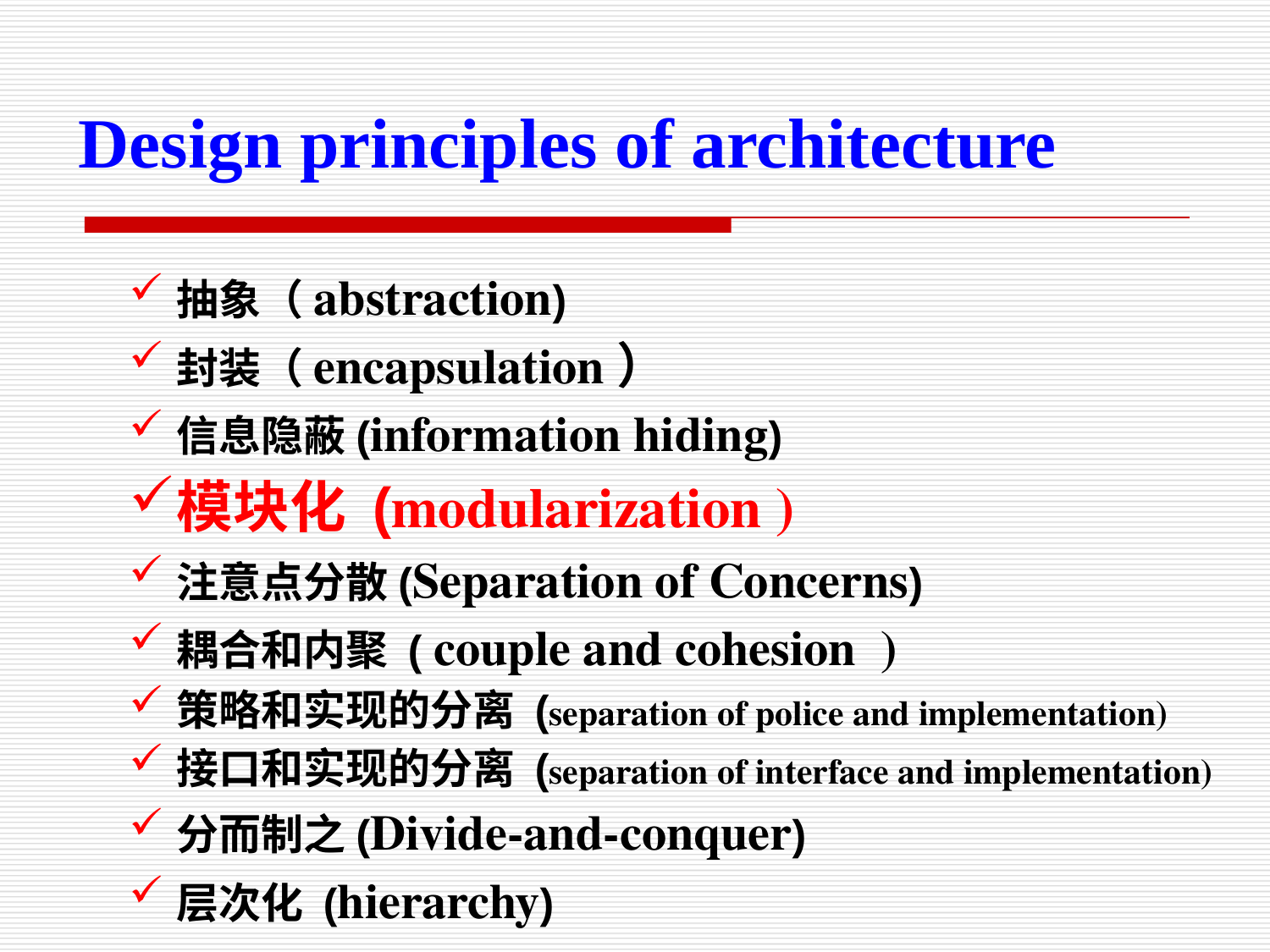

Design principles of architecture
抽象（abstraction)
封装（encapsulation）
信息隐蔽(information hiding)
模块化 (modularization )
注意点分散(Separation of Concerns)
耦合和内聚 ( couple and cohesion  )
策略和实现的分离 (separation of police and implementation)
接口和实现的分离 (separation of interface and implementation)
分而制之(Divide-and-conquer)
层次化 (hierarchy)